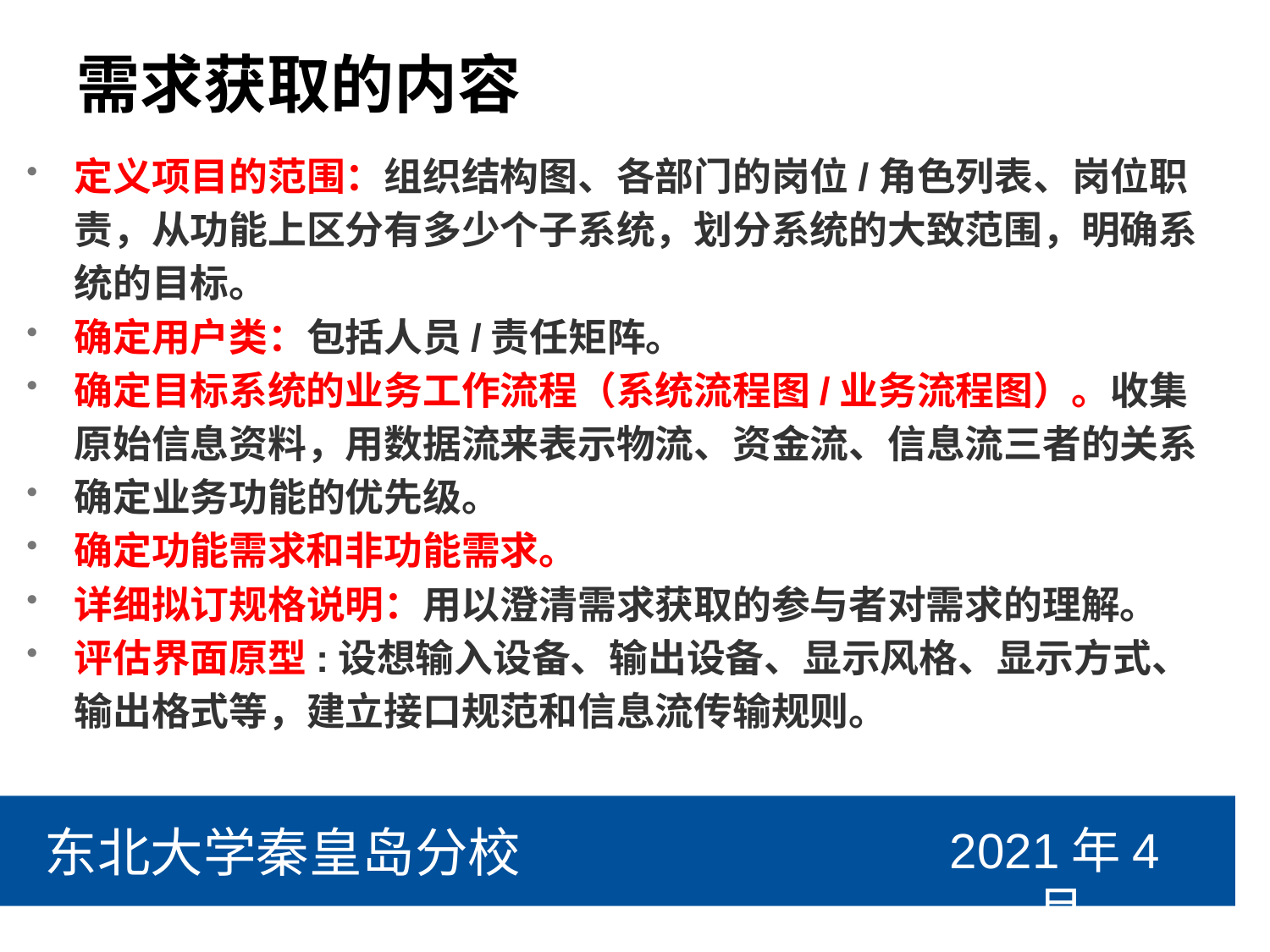

# 需求获取的内容
定义项目的范围：组织结构图、各部门的岗位/角色列表、岗位职责，从功能上区分有多少个子系统，划分系统的大致范围，明确系统的目标。
确定用户类：包括人员/责任矩阵。
确定目标系统的业务工作流程（系统流程图/业务流程图）。收集原始信息资料，用数据流来表示物流、资金流、信息流三者的关系
确定业务功能的优先级。
确定功能需求和非功能需求。
详细拟订规格说明：用以澄清需求获取的参与者对需求的理解。
评估界面原型:设想输入设备、输出设备、显示风格、显示方式、输出格式等，建立接口规范和信息流传输规则。